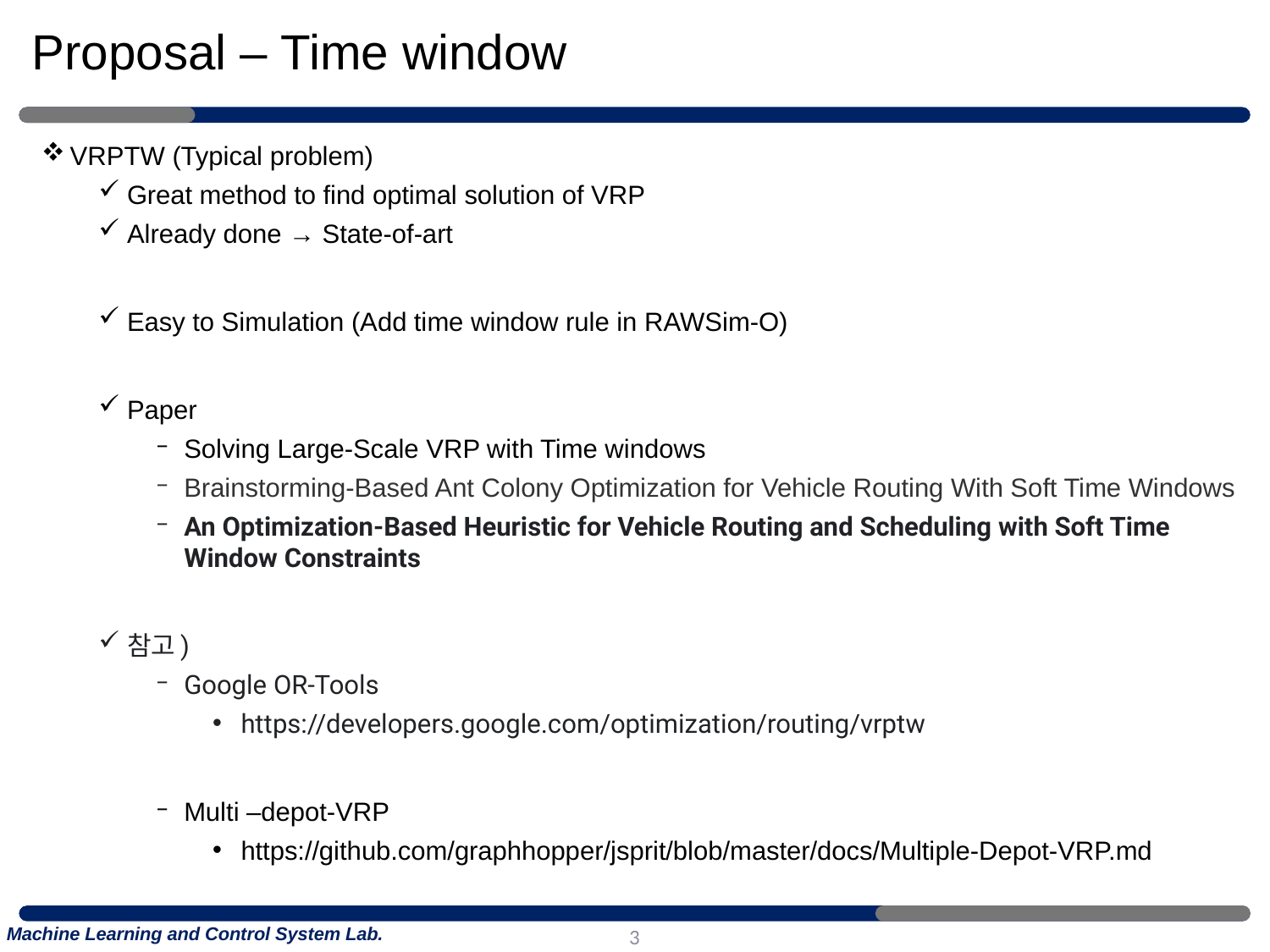

# Proposal – Time window
VRPTW (Typical problem)
Great method to find optimal solution of VRP
Already done → State-of-art

Easy to Simulation (Add time window rule in RAWSim-O)

Paper
Solving Large-Scale VRP with Time windows
Brainstorming-Based Ant Colony Optimization for Vehicle Routing With Soft Time Windows
An Optimization-Based Heuristic for Vehicle Routing and Scheduling with Soft Time Window Constraints

참고)
Google OR-Tools
https://developers.google.com/optimization/routing/vrptw

Multi –depot-VRP
https://github.com/graphhopper/jsprit/blob/master/docs/Multiple-Depot-VRP.md

3